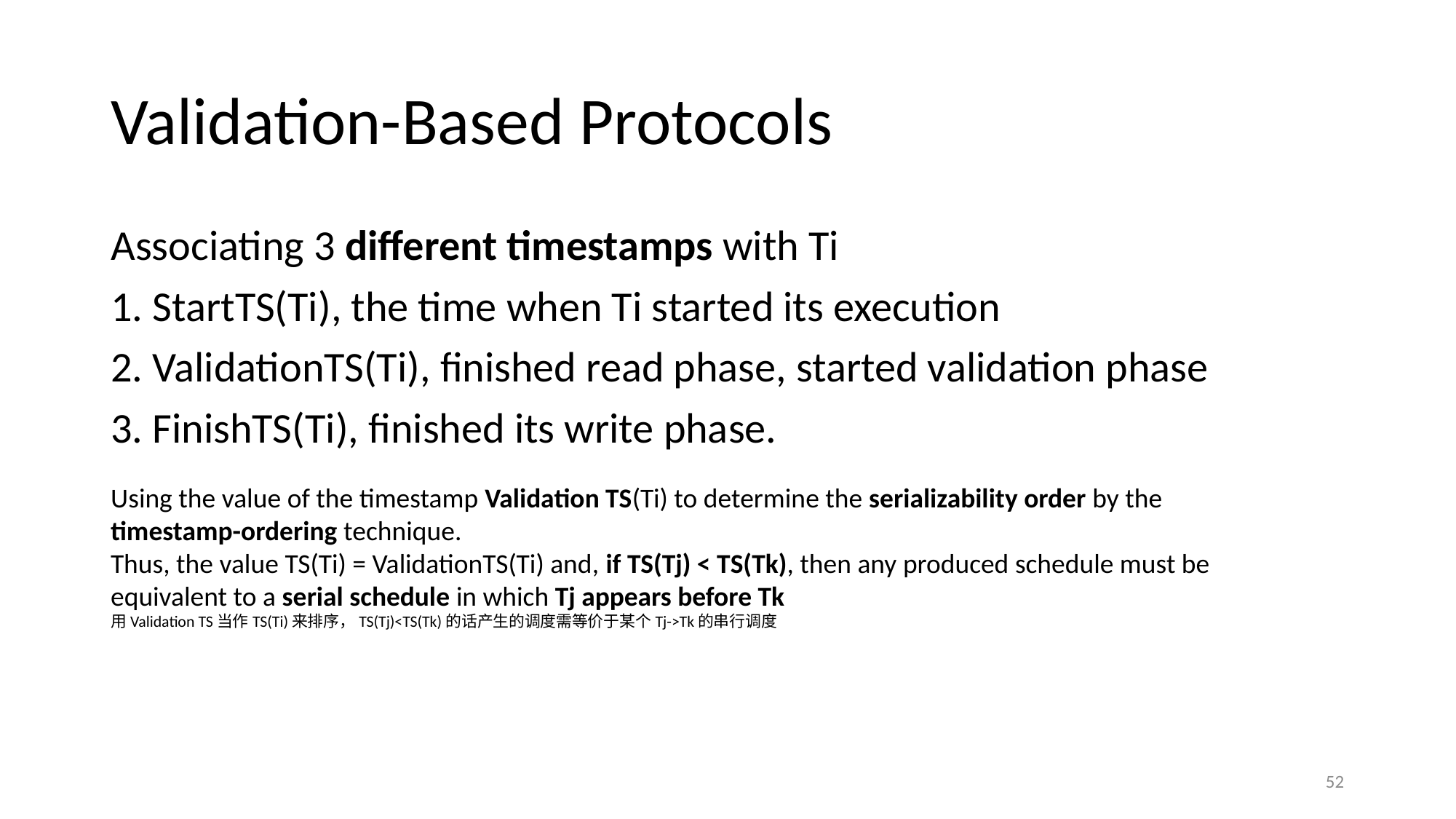

# Validation-Based Protocols
Associating 3 different timestamps with Ti
1. StartTS(Ti), the time when Ti started its execution
2. ValidationTS(Ti), finished read phase, started validation phase
3. FinishTS(Ti), finished its write phase.
Using the value of the timestamp Validation TS(Ti) to determine the serializability order by the timestamp-ordering technique.
Thus, the value TS(Ti) = ValidationTS(Ti) and, if TS(Tj) < TS(Tk), then any produced schedule must be equivalent to a serial schedule in which Tj appears before Tk
用Validation TS当作TS(Ti)来排序，TS(Tj)<TS(Tk)的话产生的调度需等价于某个Tj->Tk的串行调度
52